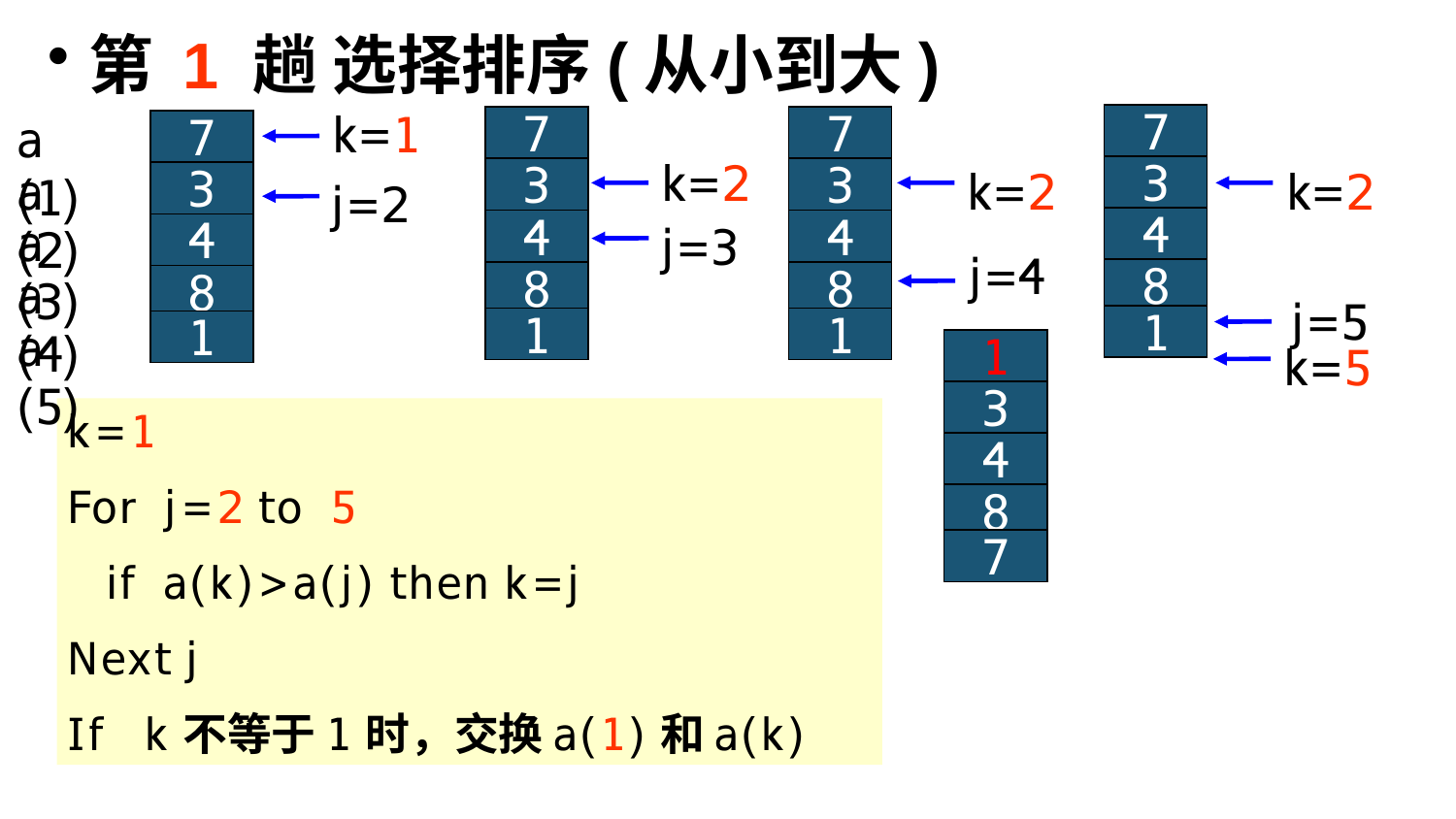

第 1 趟 选择排序(从小到大)
k=1

j=2

a (1)
7
a (2)
3
a (3)
4
a (4)
8
a (5)
1
7
k=2

3
4
8
j=5
1

k=5

7
k=2

3
j=3
4

8
1
7
k=2

3
4
j=4
8

1
1
3
4
8
7
k=1
For  j=2 to  5
   if  a(k)>a(j) then k=j
Next j
If   k不等于1时，交换a(1)和a(k)